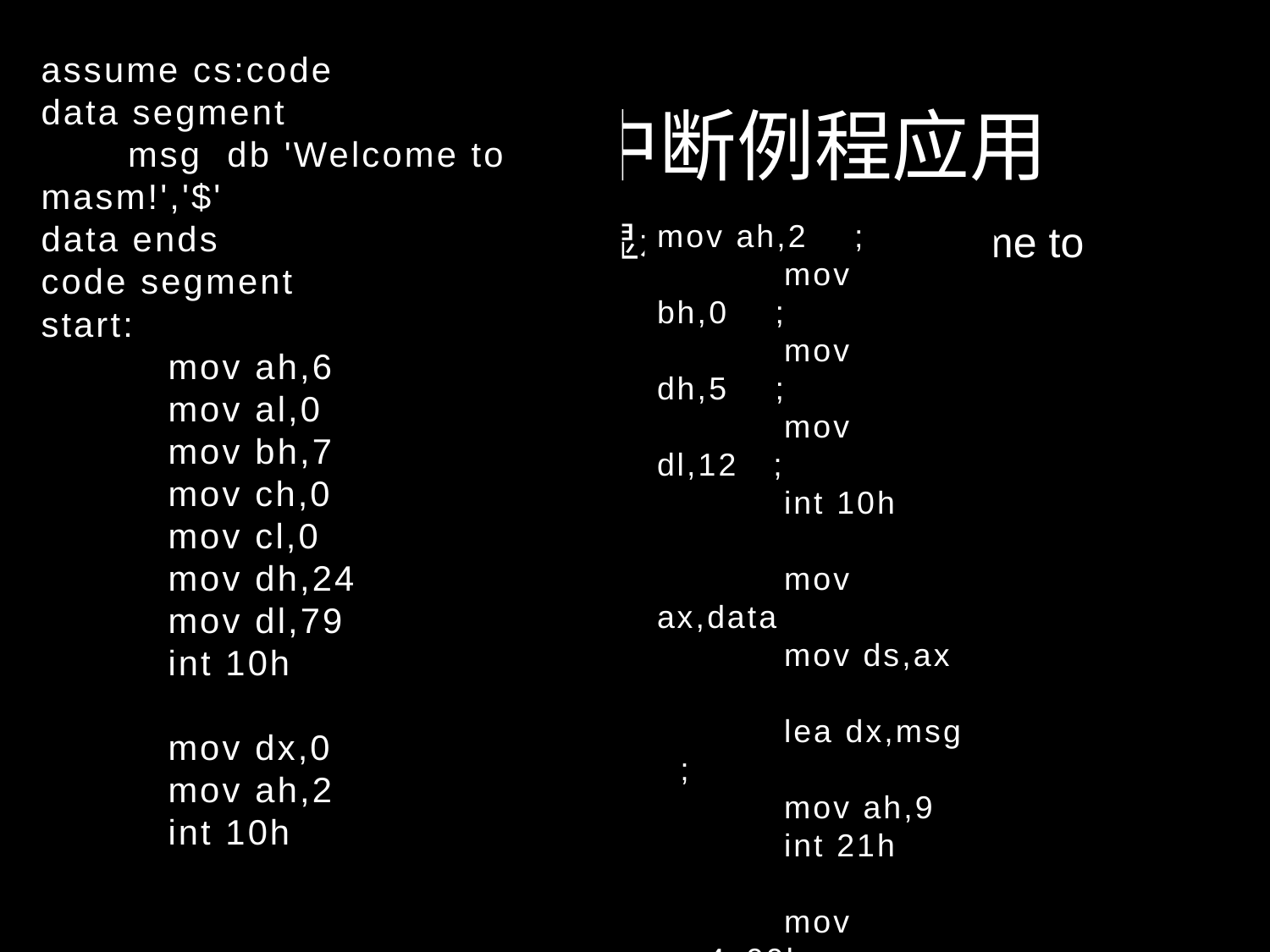

# 13.7 DOS中断例程应用
assume cs:code
data segment
       msg  db 'Welcome to masm!','$'
data ends
code segment
start:
	mov ah,6
	mov al,0
	mov bh,7
	mov ch,0
	mov cl,0
	mov dh,24
	mov dl,79
	int 10h

	mov dx,0
	mov ah,2
	int 10h

编程：在屏幕的5列12行显示字符串“Welcome to masm！”。
mov ah,2    ;
	mov bh,0    ;
	mov dh,5    ;
	mov dl,12   ;
	int 10h

	mov ax,data
	mov ds,ax
	lea dx,msg    ;
	mov ah,9
	int 21h

	mov ax,4c00h
	int 21h
code ends
end start